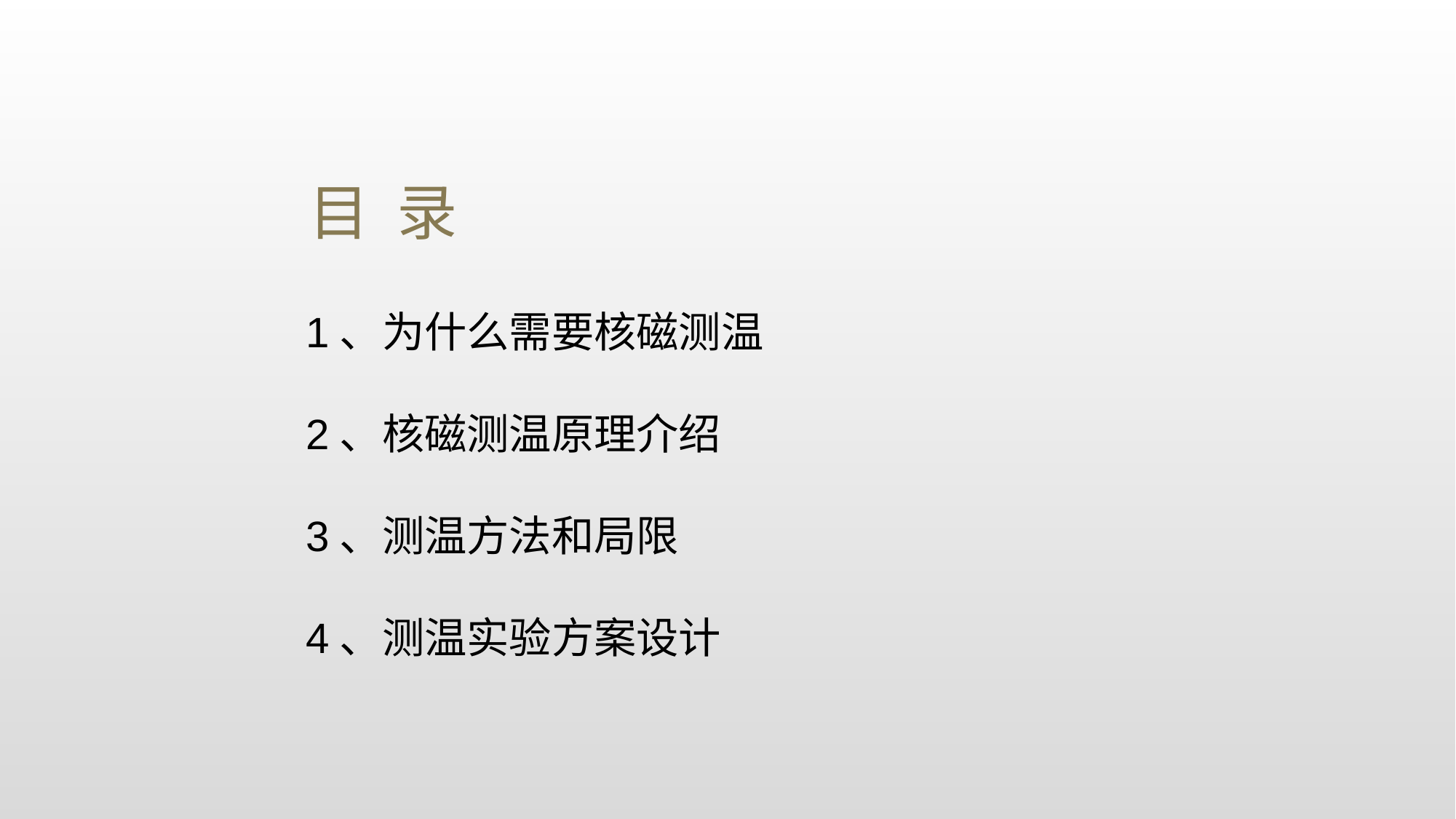

目录
1、为什么需要核磁测温

2、核磁测温原理介绍

3、测温方法和局限

4、测温实验方案设计